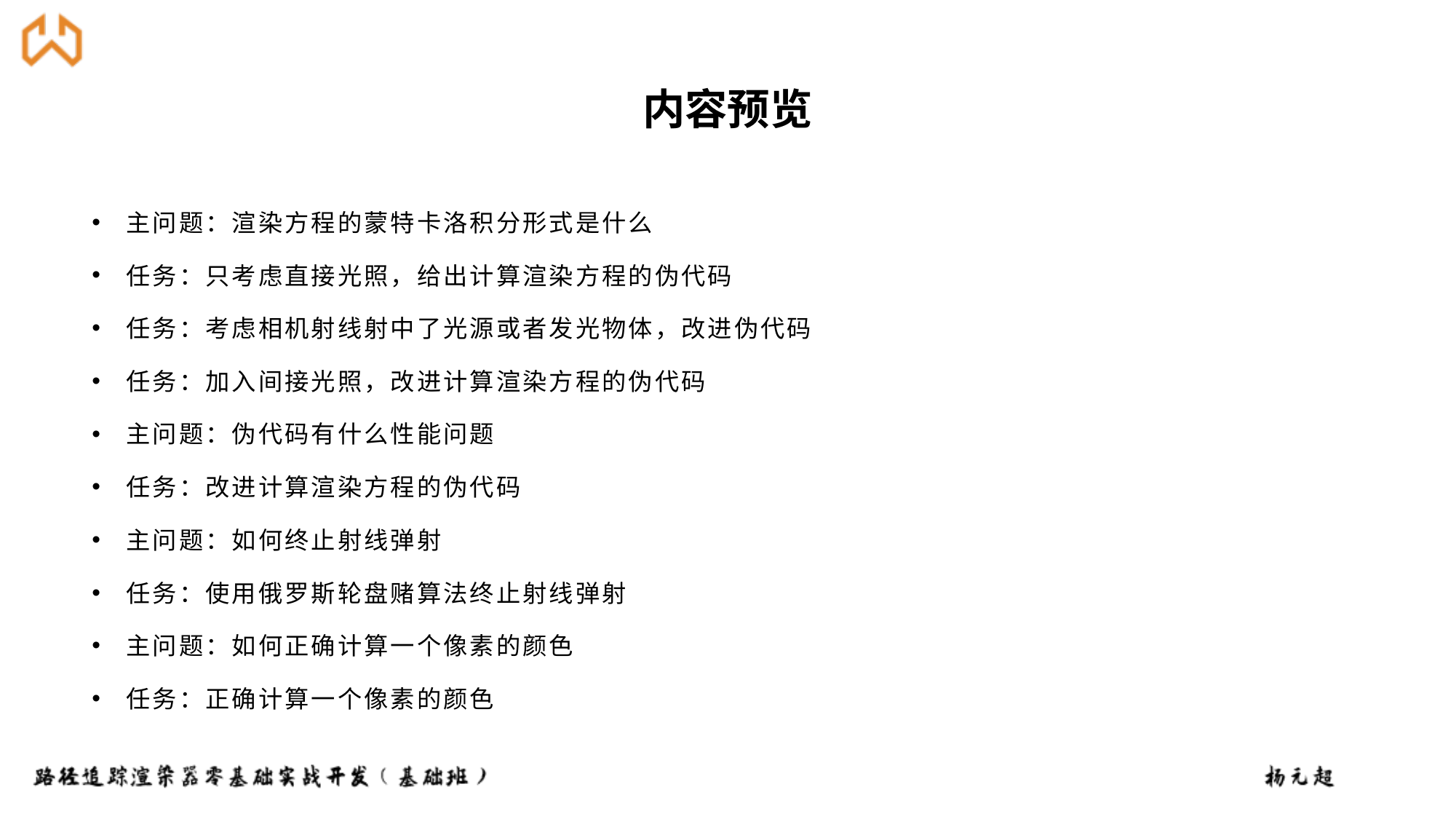

主问题：渲染方程的蒙特卡洛积分形式是什么
任务：只考虑直接光照，给出计算渲染方程的伪代码
任务：考虑相机射线射中了光源或者发光物体，改进伪代码
任务：加入间接光照，改进计算渲染方程的伪代码
主问题：伪代码有什么性能问题
任务：改进计算渲染方程的伪代码
主问题：如何终止射线弹射
任务：使用俄罗斯轮盘赌算法终止射线弹射
主问题：如何正确计算一个像素的颜色
任务：正确计算一个像素的颜色